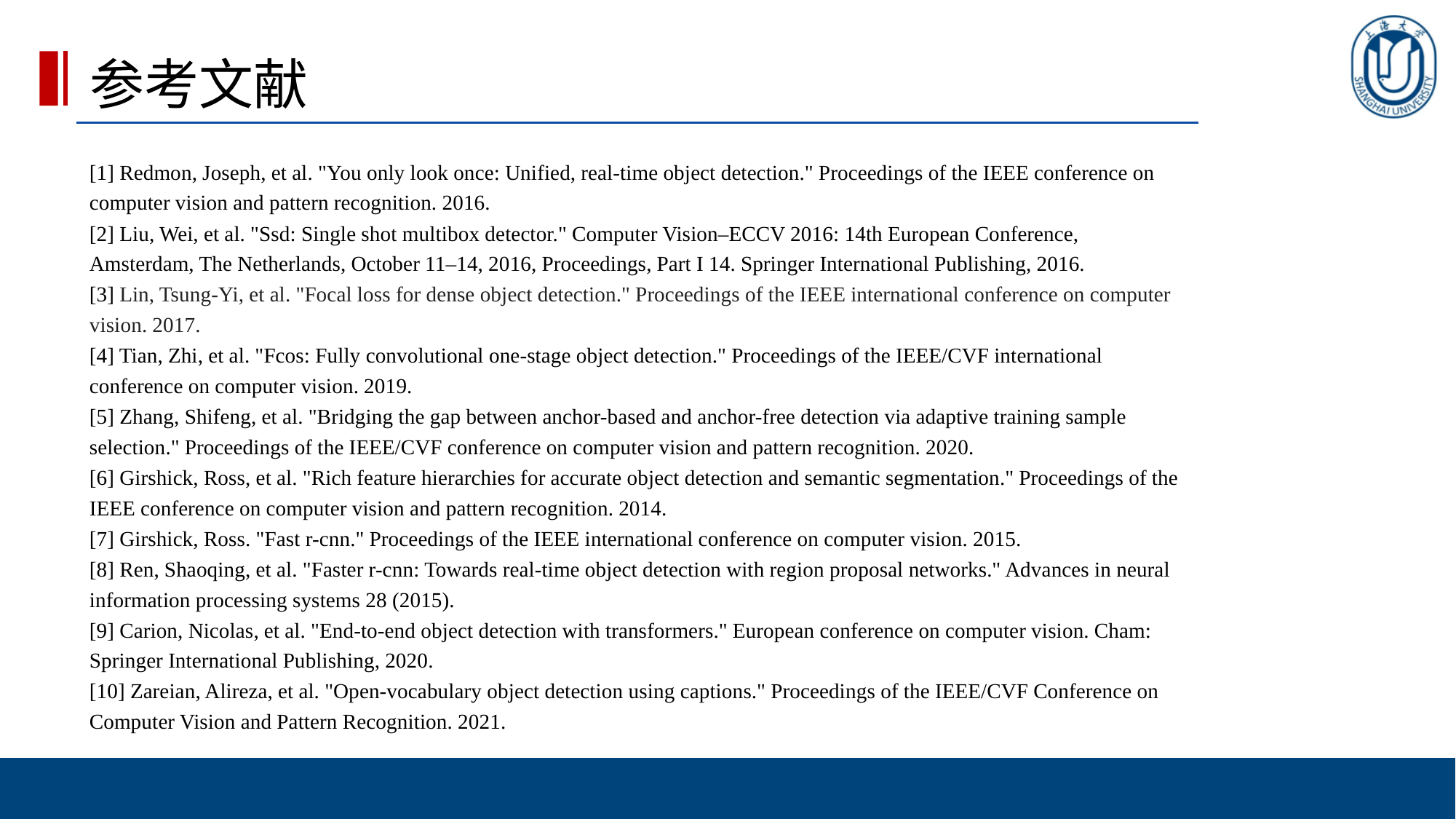

# 参考文献
[1] Redmon, Joseph, et al. "You only look once: Unified, real-time object detection." Proceedings of the IEEE conference on computer vision and pattern recognition. 2016.
[2] Liu, Wei, et al. "Ssd: Single shot multibox detector." Computer Vision–ECCV 2016: 14th European Conference, Amsterdam, The Netherlands, October 11–14, 2016, Proceedings, Part I 14. Springer International Publishing, 2016.
[3] Lin, Tsung-Yi, et al. "Focal loss for dense object detection." Proceedings of the IEEE international conference on computer vision. 2017.
[4] Tian, Zhi, et al. "Fcos: Fully convolutional one-stage object detection." Proceedings of the IEEE/CVF international conference on computer vision. 2019.
[5] Zhang, Shifeng, et al. "Bridging the gap between anchor-based and anchor-free detection via adaptive training sample selection." Proceedings of the IEEE/CVF conference on computer vision and pattern recognition. 2020.
[6] Girshick, Ross, et al. "Rich feature hierarchies for accurate object detection and semantic segmentation." Proceedings of the IEEE conference on computer vision and pattern recognition. 2014.
[7] Girshick, Ross. "Fast r-cnn." Proceedings of the IEEE international conference on computer vision. 2015.
[8] Ren, Shaoqing, et al. "Faster r-cnn: Towards real-time object detection with region proposal networks." Advances in neural information processing systems 28 (2015).
[9] Carion, Nicolas, et al. "End-to-end object detection with transformers." European conference on computer vision. Cham: Springer International Publishing, 2020.
[10] Zareian, Alireza, et al. "Open-vocabulary object detection using captions." Proceedings of the IEEE/CVF Conference on Computer Vision and Pattern Recognition. 2021.
18